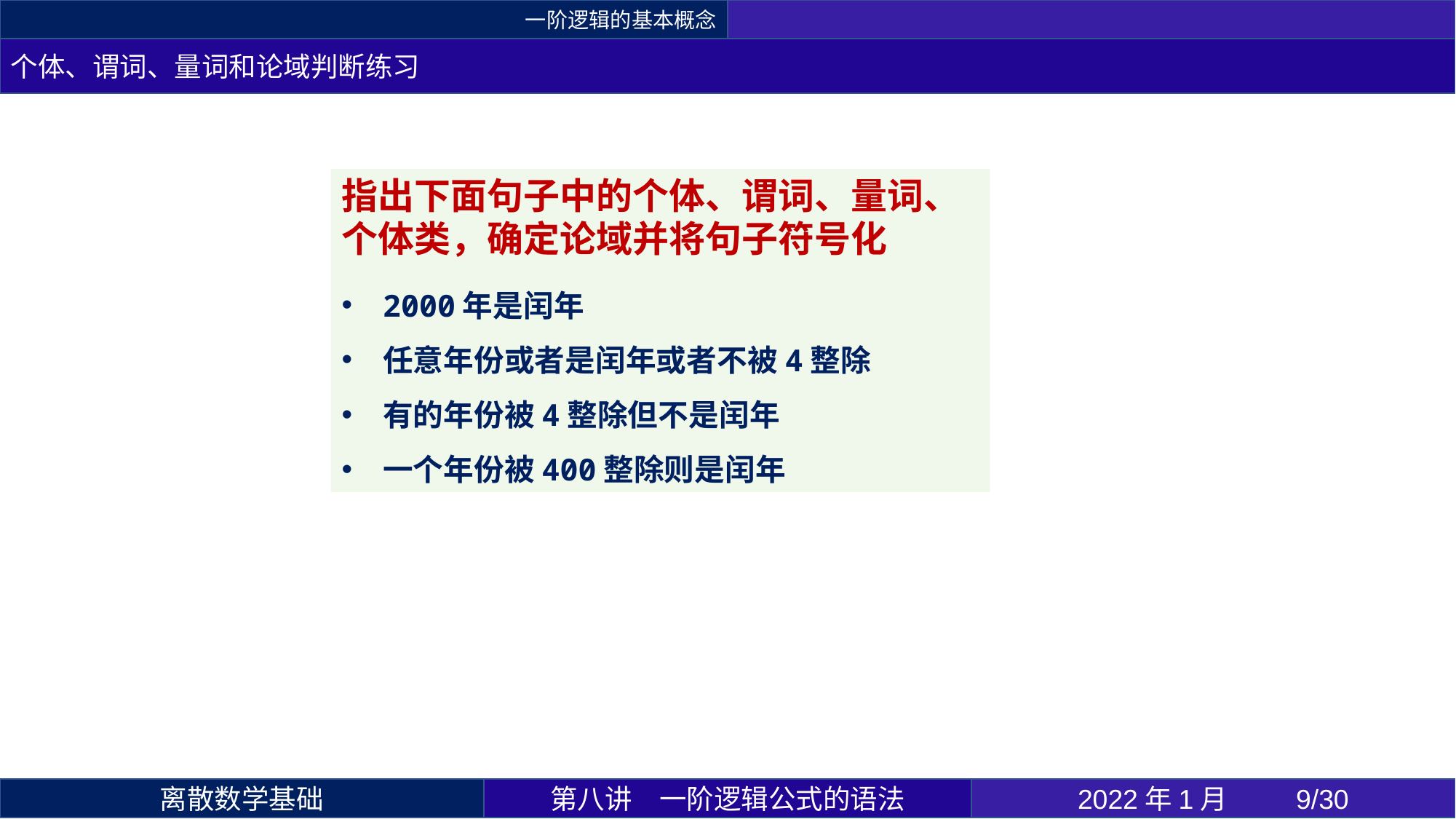

一阶逻辑的基本概念
个体、谓词、量词和论域判断练习
指出下面句子中的个体、谓词、量词、个体类，确定论域并将句子符号化
2000年是闰年
任意年份或者是闰年或者不被4整除
有的年份被4整除但不是闰年
一个年份被400整除则是闰年
第八讲	一阶逻辑公式的语法
2022年1月 	9/30
离散数学基础